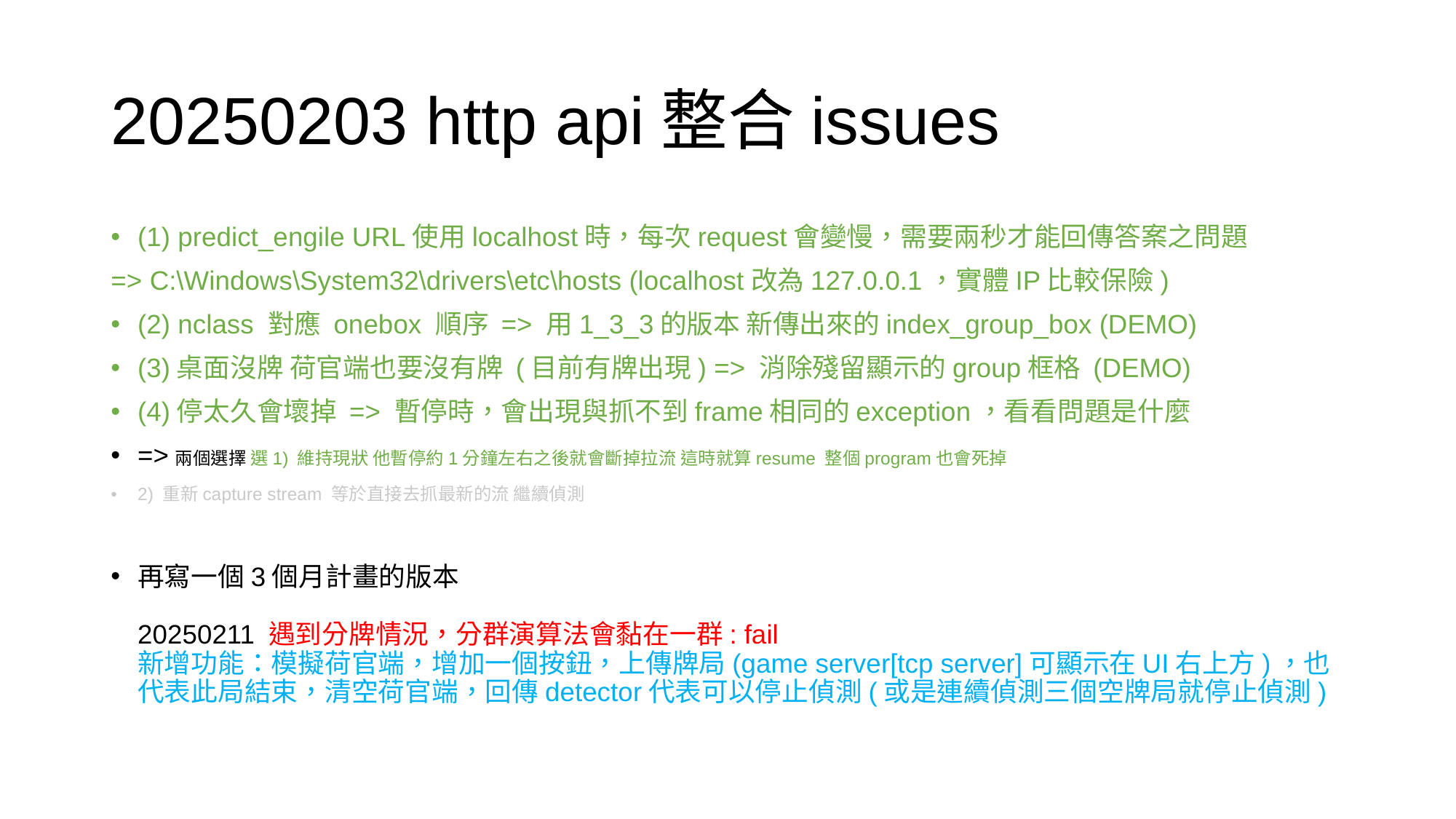

# 20250203 http api整合issues
(1) predict_engile URL使用localhost時，每次request會變慢，需要兩秒才能回傳答案之問題
=> C:\Windows\System32\drivers\etc\hosts (localhost改為127.0.0.1，實體IP比較保險)
(2) nclass 對應 onebox 順序 => 用1_3_3的版本 新傳出來的index_group_box (DEMO)
(3)桌面沒牌 荷官端也要沒有牌 (目前有牌出現) => 消除殘留顯示的group框格 (DEMO)
(4)停太久會壞掉 => 暫停時，會出現與抓不到frame相同的exception，看看問題是什麼
=>兩個選擇 選1) 維持現狀 他暫停約1分鐘左右之後就會斷掉拉流 這時就算resume 整個program也會死掉
2) 重新capture stream 等於直接去抓最新的流 繼續偵測

再寫一個3個月計畫的版本
20250211 遇到分牌情況，分群演算法會黏在一群: fail
新增功能：模擬荷官端，增加一個按鈕，上傳牌局(game server[tcp server]可顯示在UI右上方)，也代表此局結束，清空荷官端，回傳detector代表可以停止偵測(或是連續偵測三個空牌局就停止偵測)